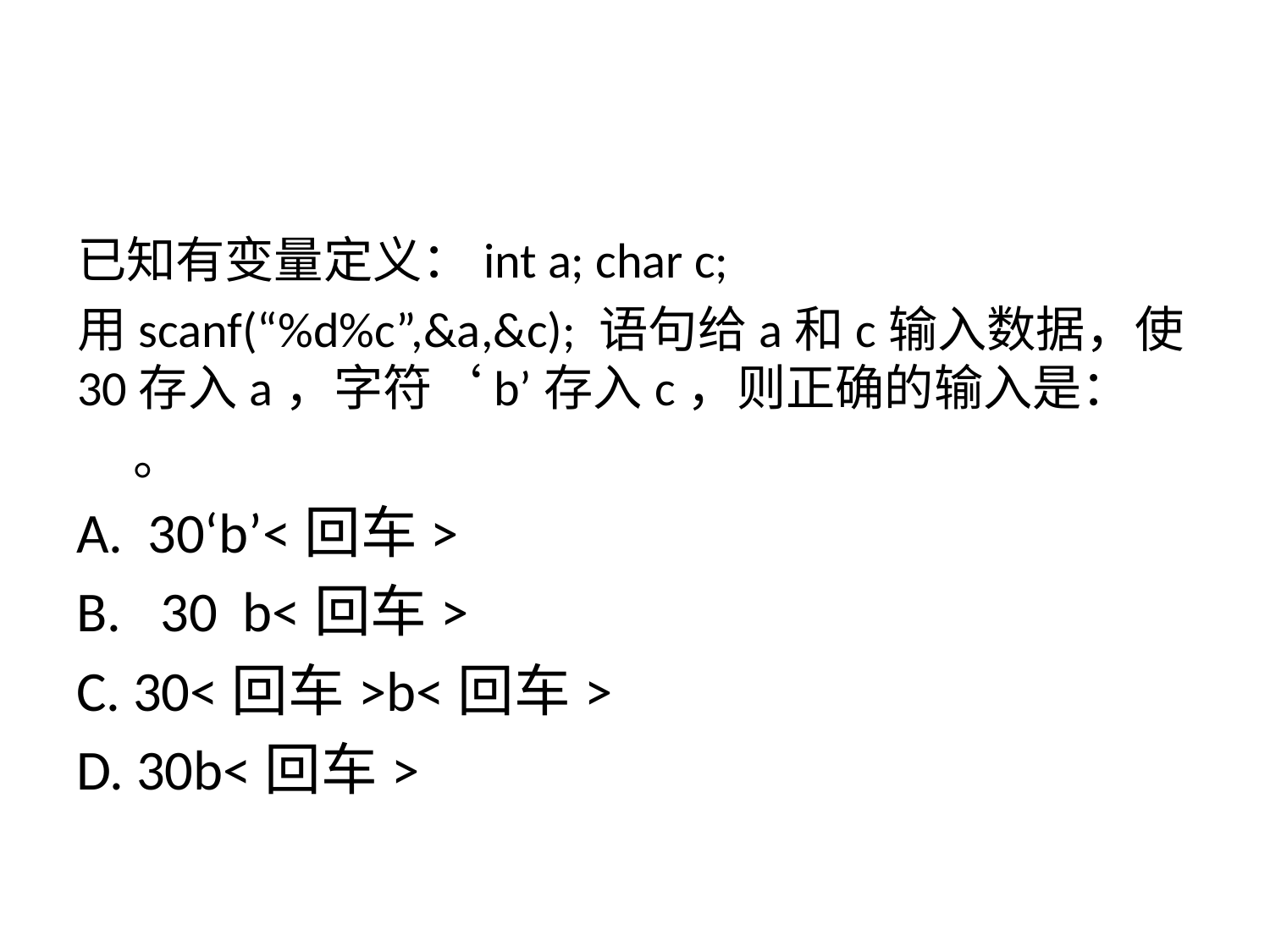

#
已知有变量定义：int a; char c;
用scanf(“%d%c”,&a,&c); 语句给a和c输入数据，使30存入a，字符‘b’存入c，则正确的输入是：
    。
30‘b’<回车>
 30  b<回车>
C. 30<回车>b<回车>
D. 30b<回车>